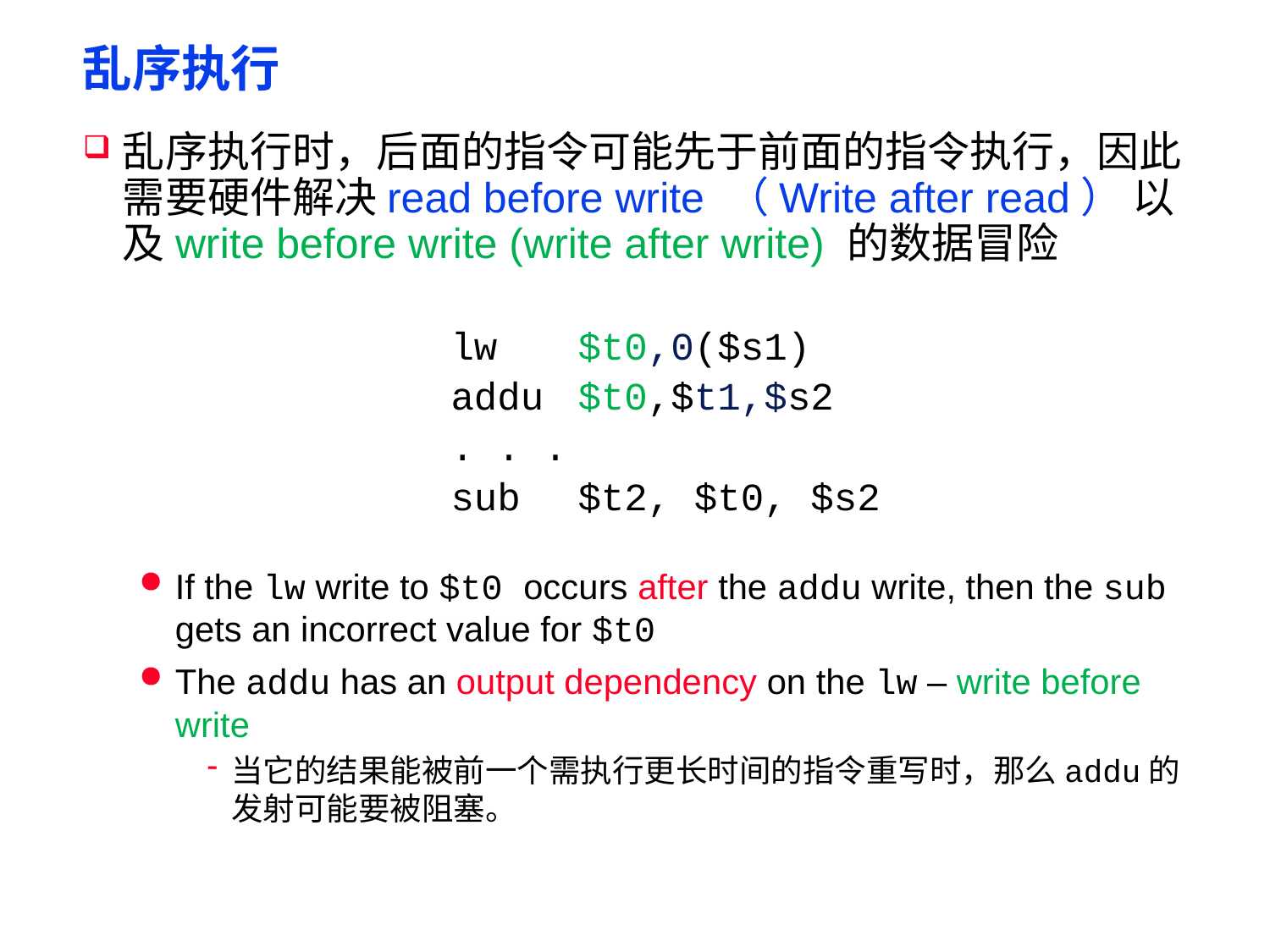

# 乱序执行
乱序执行时，后面的指令可能先于前面的指令执行，因此需要硬件解决read before write （Write after read） 以及write before write (write after write) 的数据冒险
   	lw	$t0,0($s1)
		addu	$t0,$t1,$s2
		. . .
		sub	$t2, $t0, $s2
If the lw write to $t0 occurs after the addu write, then the sub gets an incorrect value for $t0
The addu has an output dependency on the lw – write before write
当它的结果能被前一个需执行更长时间的指令重写时，那么addu的发射可能要被阻塞。